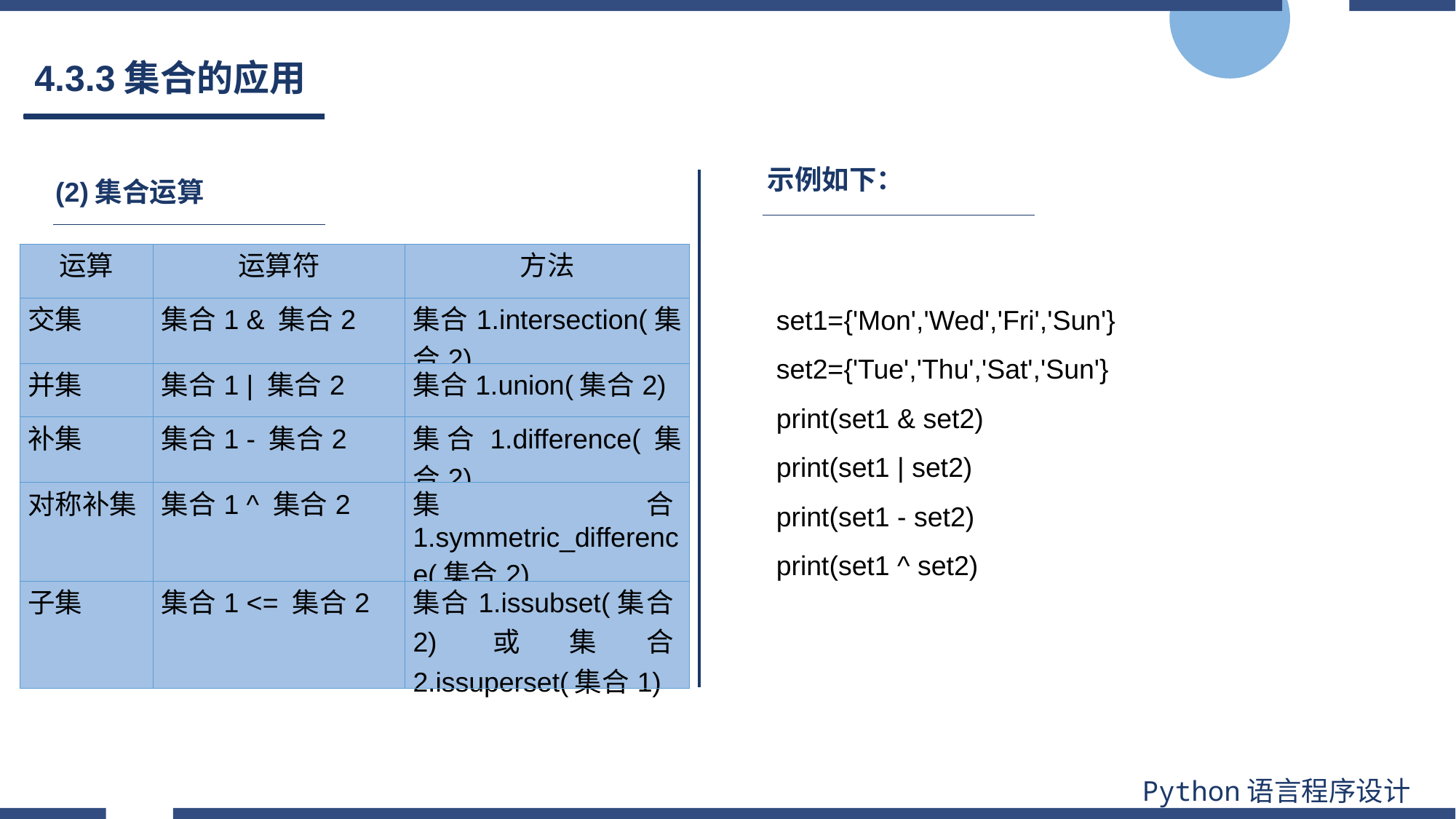

# 4.3.3集合的应用
示例如下：
(2)集合运算
| 运算 | 运算符 | 方法 |
| --- | --- | --- |
| 交集 | 集合1 & 集合2 | 集合1.intersection(集合2) |
| 并集 | 集合1 | 集合2 | 集合1.union(集合2) |
| 补集 | 集合1 - 集合2 | 集合1.difference(集合2) |
| 对称补集 | 集合1 ^ 集合2 | 集合1.symmetric\_difference(集合2) |
| 子集 | 集合1 <= 集合2 | 集合1.issubset(集合2)或集合2.issuperset(集合1) |
set1={'Mon','Wed','Fri','Sun'}
set2={'Tue','Thu','Sat','Sun'}
print(set1 & set2)
print(set1 | set2)
print(set1 - set2)
print(set1 ^ set2)